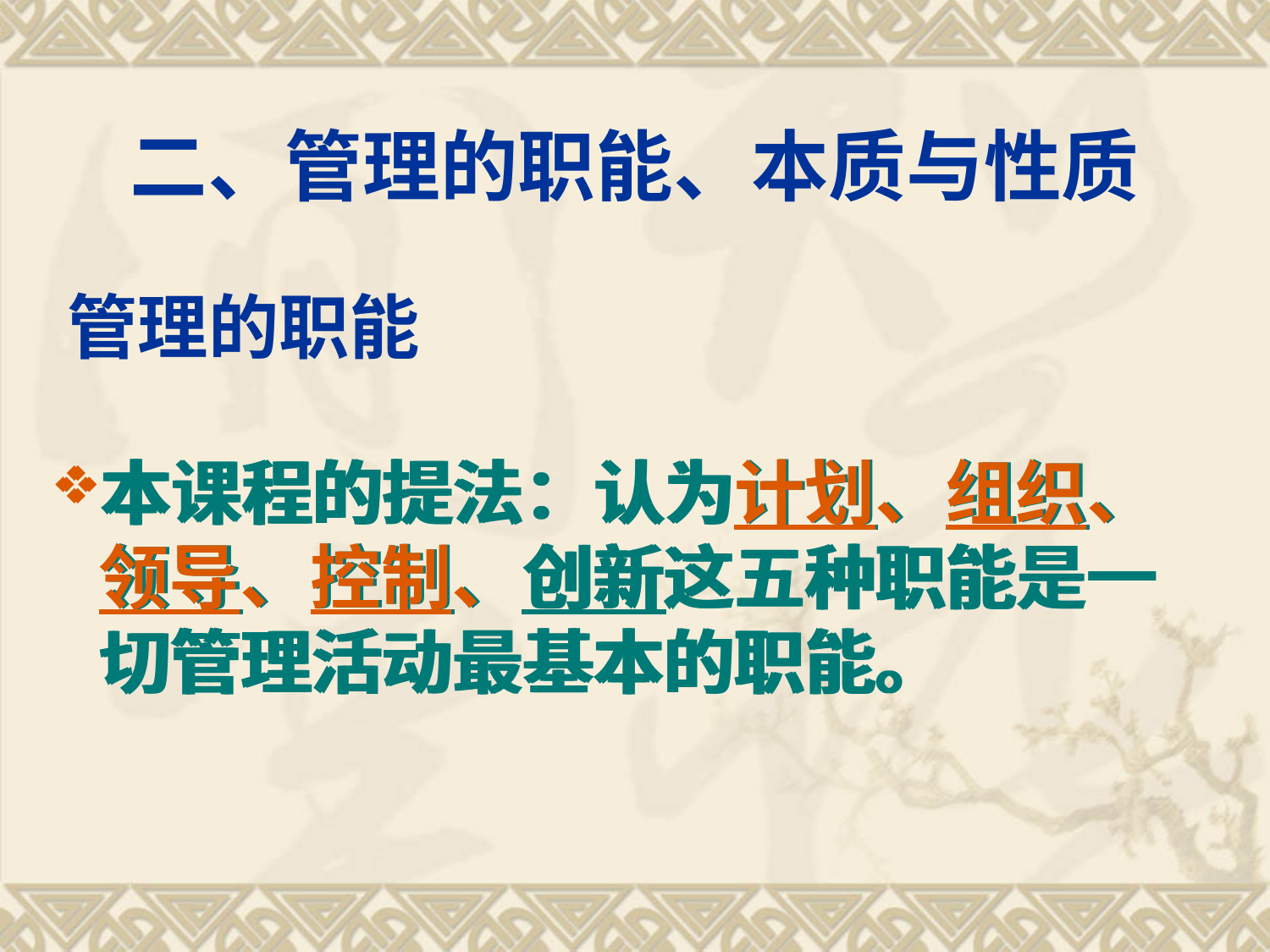

# 二、管理的职能、本质与性质
管理的职能
本课程的提法：认为计划、组织、领导、控制、创新这五种职能是一切管理活动最基本的职能。
本课程的提法：认为计划、组织、领导、控制、创新这五种职能是一切管理活动最基本的职能。